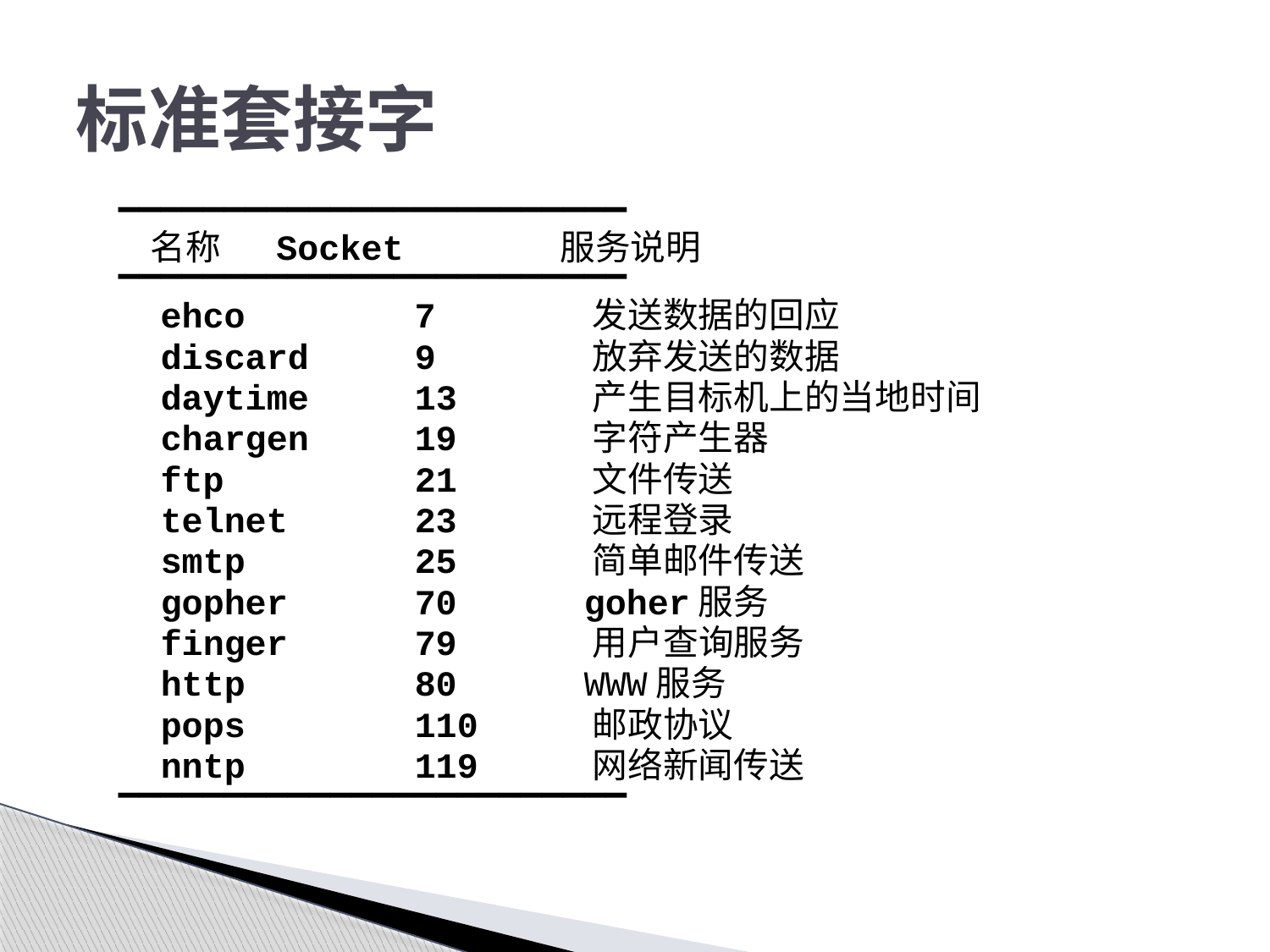

# 标准套接字
━━━━━━━━━━━━━━━━━━━━━━━━
   名称      Socket       服务说明
━━━━━━━━━━━━━━━━━━━━━━━━
  ehco        7       发送数据的回应
  discard     9       放弃发送的数据
  daytime     13      产生目标机上的当地时间
  chargen     19      字符产生器
  ftp         21      文件传送
  telnet      23      远程登录
  smtp        25      简单邮件传送
  gopher      70      goher服务
  finger      79      用户查询服务
  http        80      WWW服务
  pops        110     邮政协议
  nntp        119     网络新闻传送
━━━━━━━━━━━━━━━━━━━━━━━━